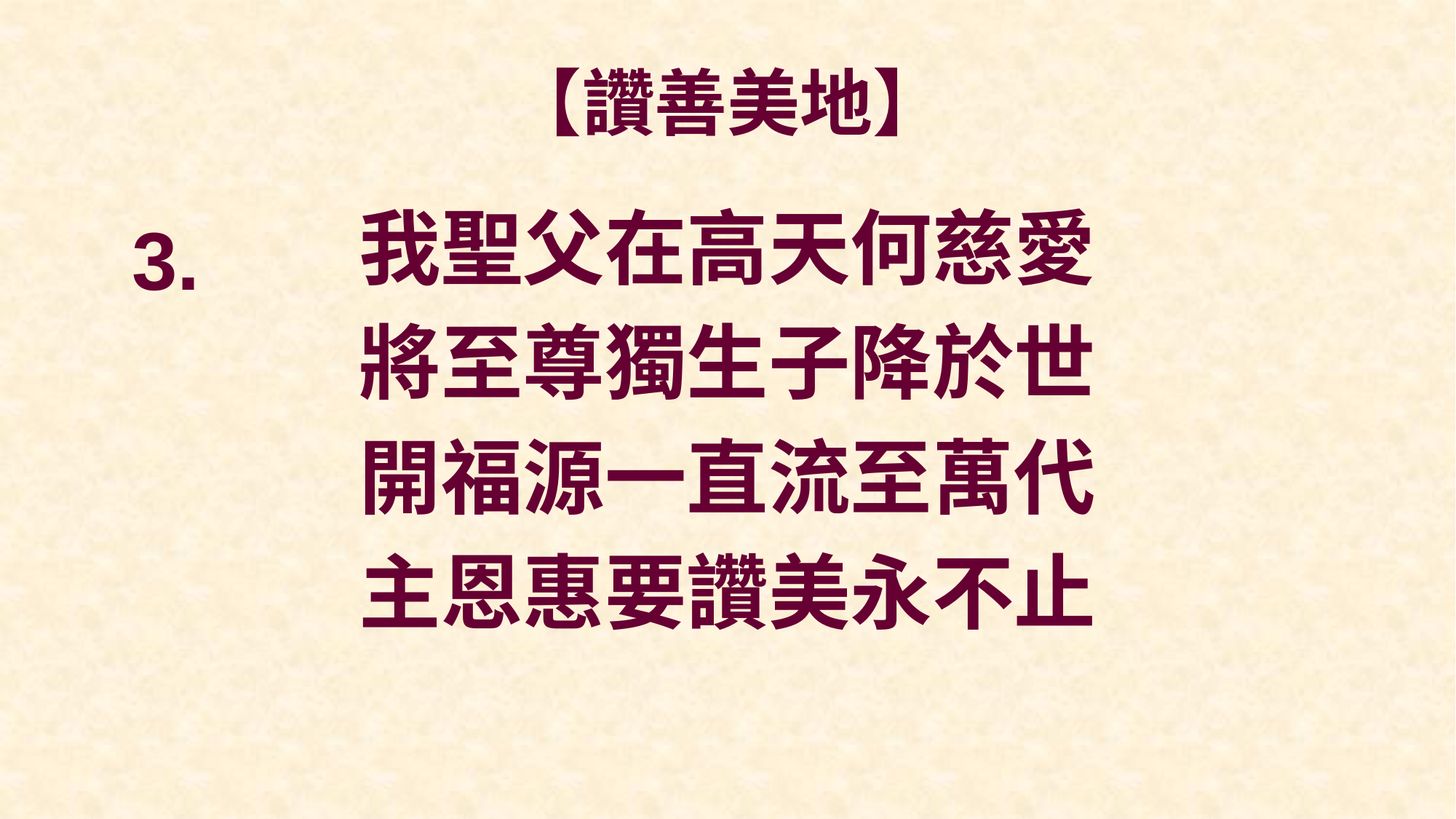

# 【讚善美地】
我聖父在高天何慈愛
將至尊獨生子降於世
開福源一直流至萬代
主恩惠要讚美永不止
3.